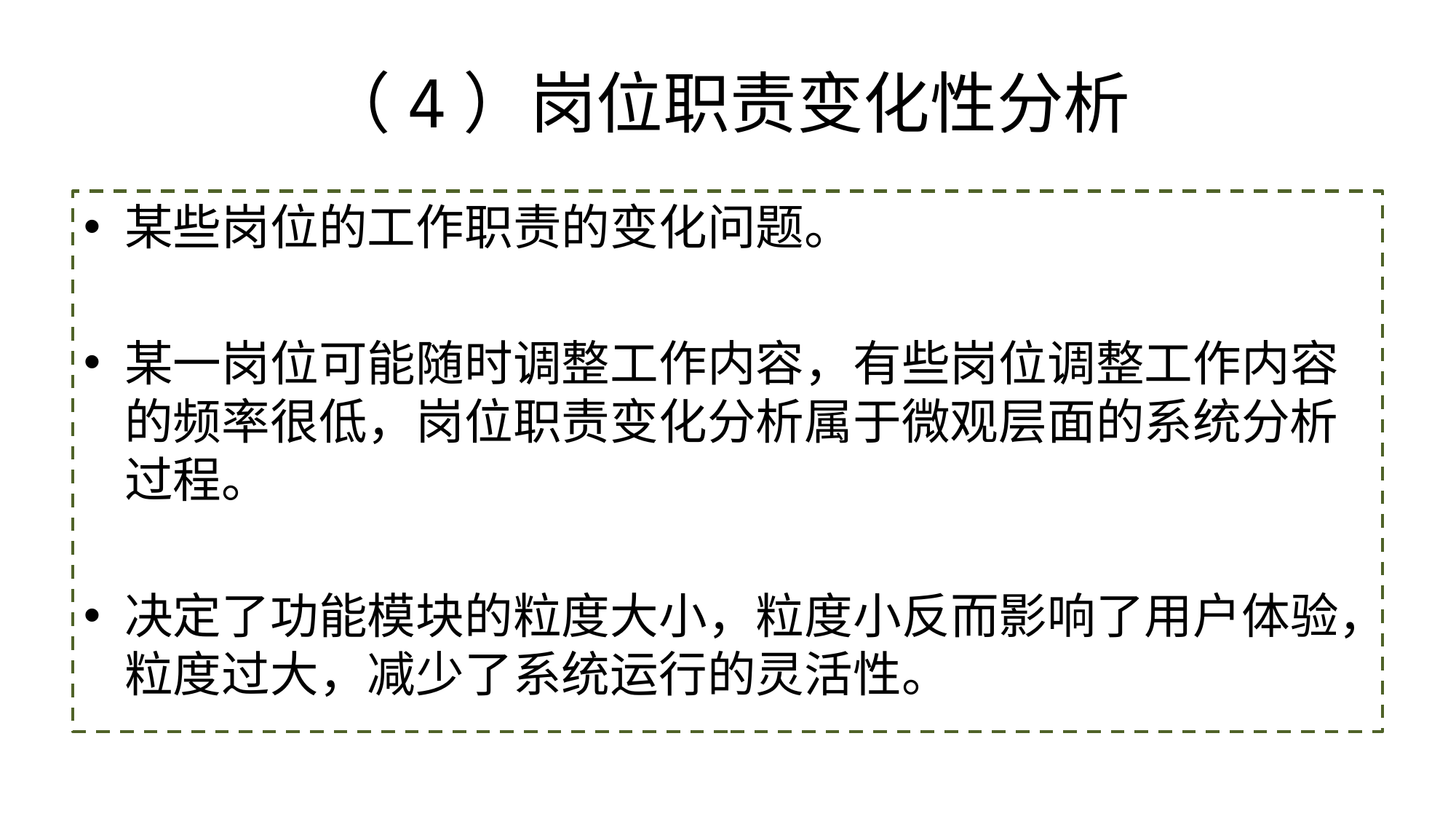

# （4）岗位职责变化性分析
某些岗位的工作职责的变化问题。

某一岗位可能随时调整工作内容，有些岗位调整工作内容的频率很低，岗位职责变化分析属于微观层面的系统分析过程。

决定了功能模块的粒度大小，粒度小反而影响了用户体验，粒度过大，减少了系统运行的灵活性。